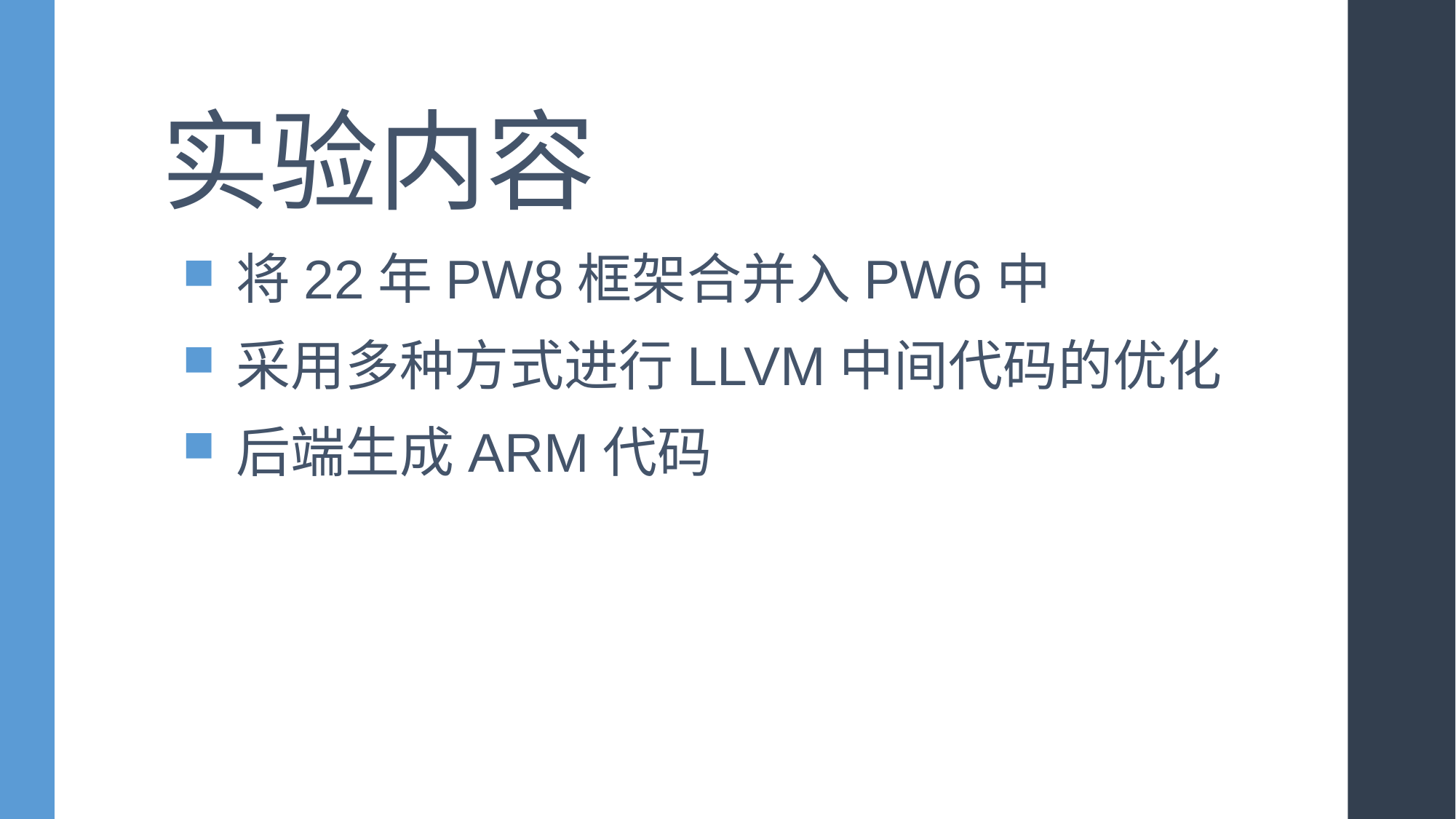

# 实验内容
将22年PW8框架合并入PW6中
采用多种方式进行LLVM中间代码的优化
后端生成ARM代码